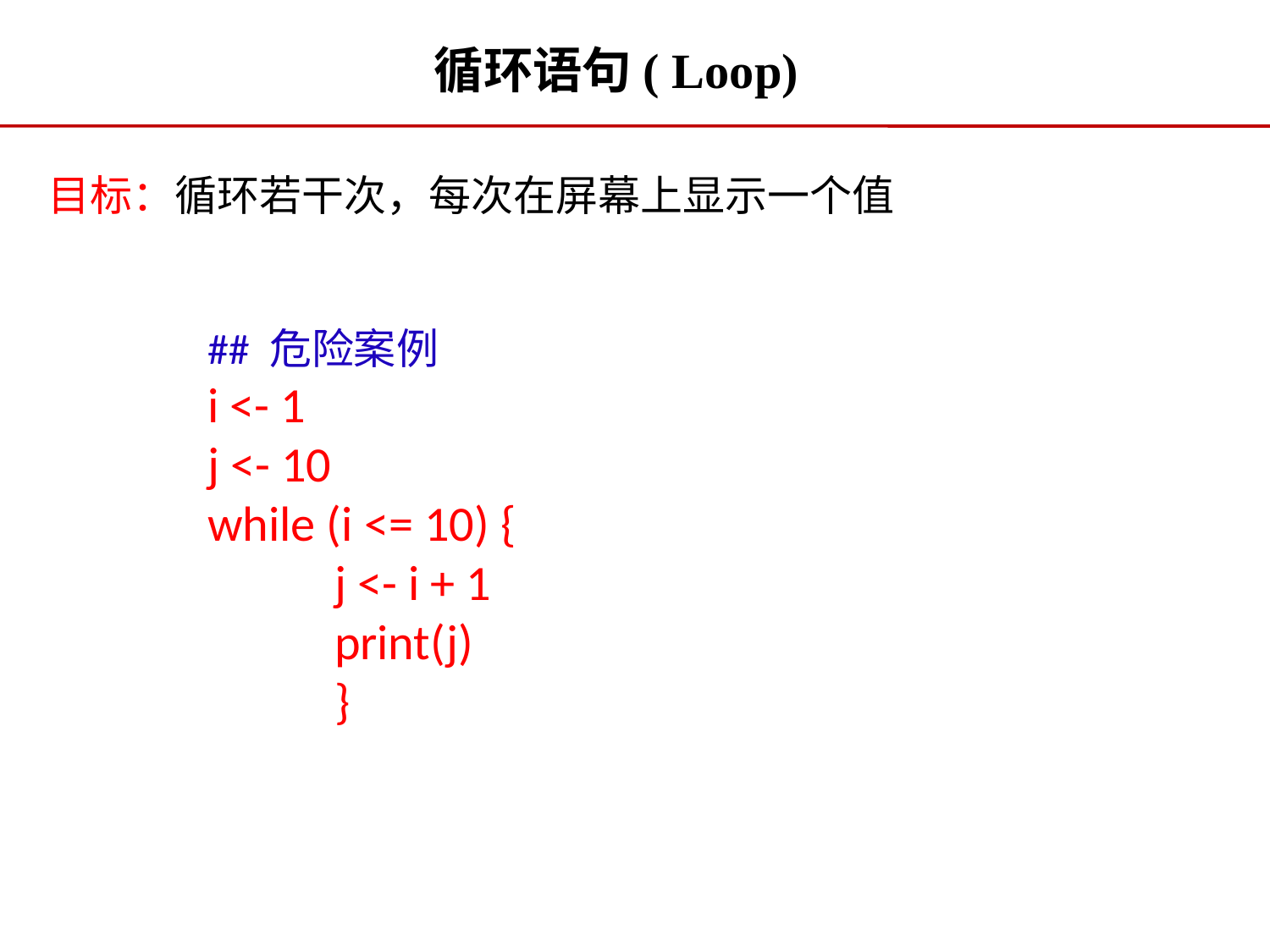

循环语句( Loop)

目标：循环若干次，每次在屏幕上显示一个值
## 危险案例
i <- 1
j <- 10
while (i <= 10) {
	j <- i + 1
	print(j)
	}